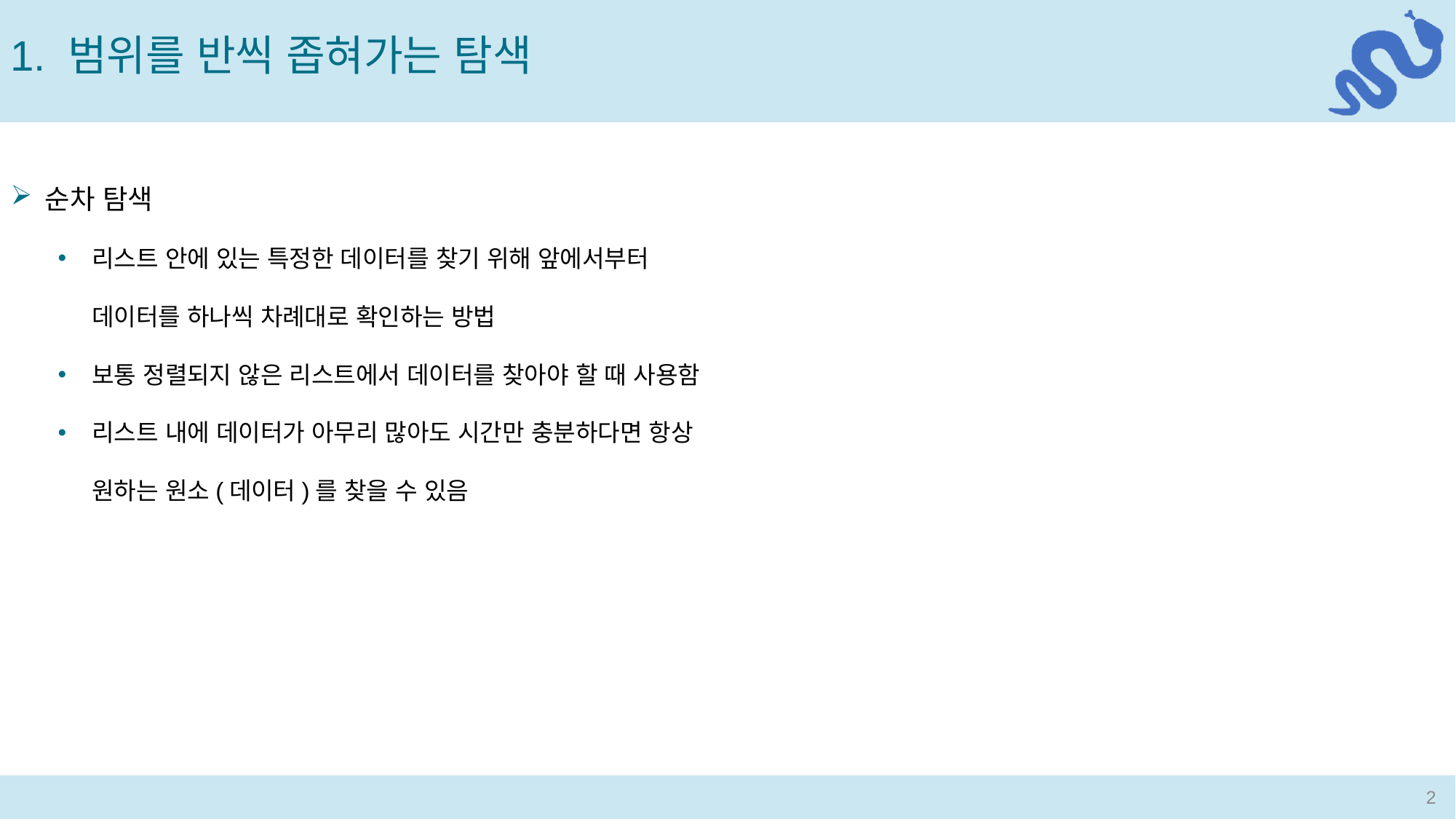

1. 범위를 반씩 좁혀가는 탐색
순차 탐색
리스트 안에 있는 특정한 데이터를 찾기 위해 앞에서부터 데이터를 하나씩 차례대로 확인하는 방법
보통 정렬되지 않은 리스트에서 데이터를 찾아야 할 때 사용함
리스트 내에 데이터가 아무리 많아도 시간만 충분하다면 항상 원하는 원소(데이터)를 찾을 수 있음
2